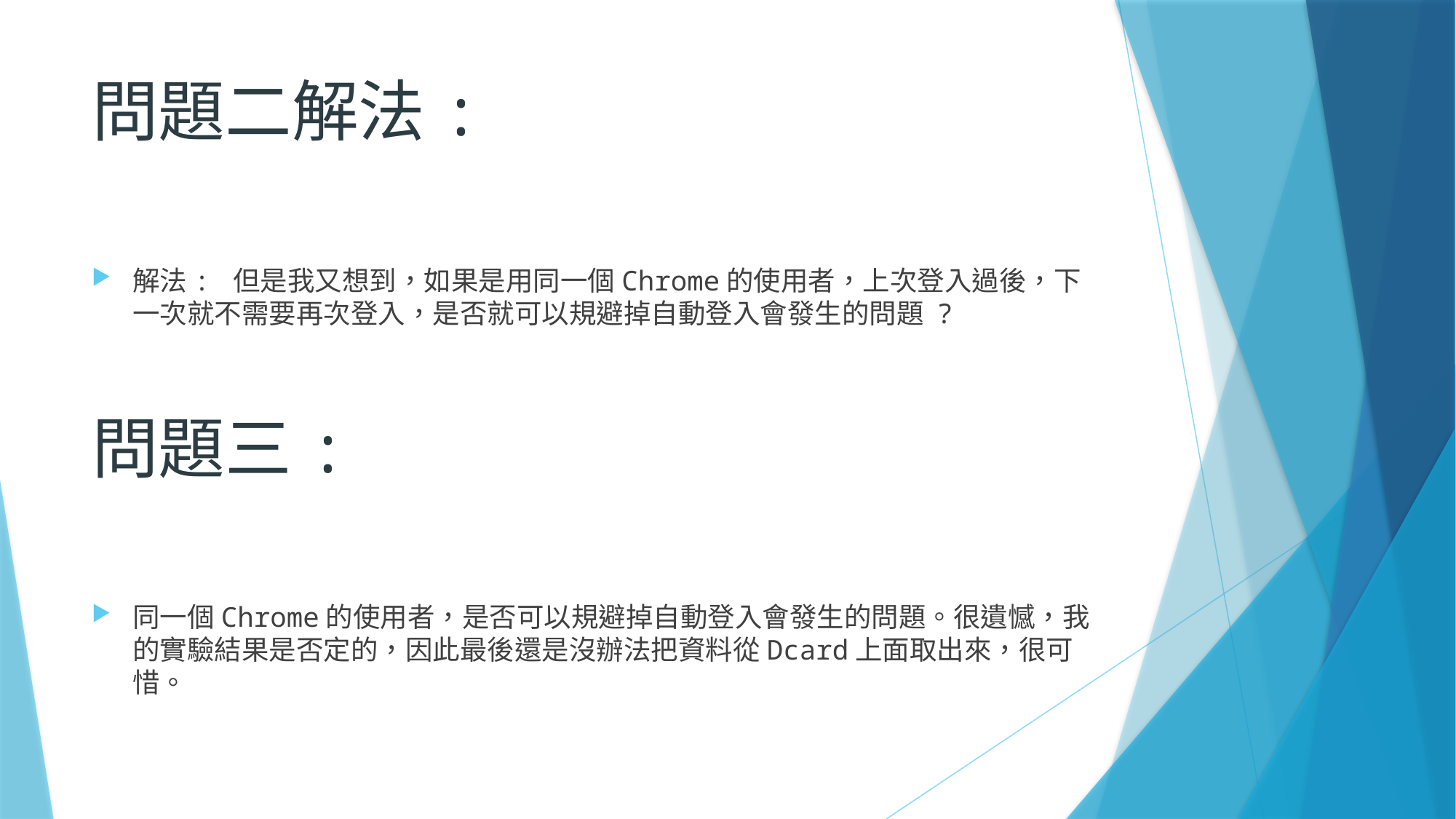

# 問題二解法:
解法: 但是我又想到，如果是用同一個Chrome的使用者，上次登入過後，下一次就不需要再次登入，是否就可以規避掉自動登入會發生的問題 ?
問題三:
同一個Chrome的使用者，是否可以規避掉自動登入會發生的問題。很遺憾，我的實驗結果是否定的，因此最後還是沒辦法把資料從Dcard上面取出來，很可惜。